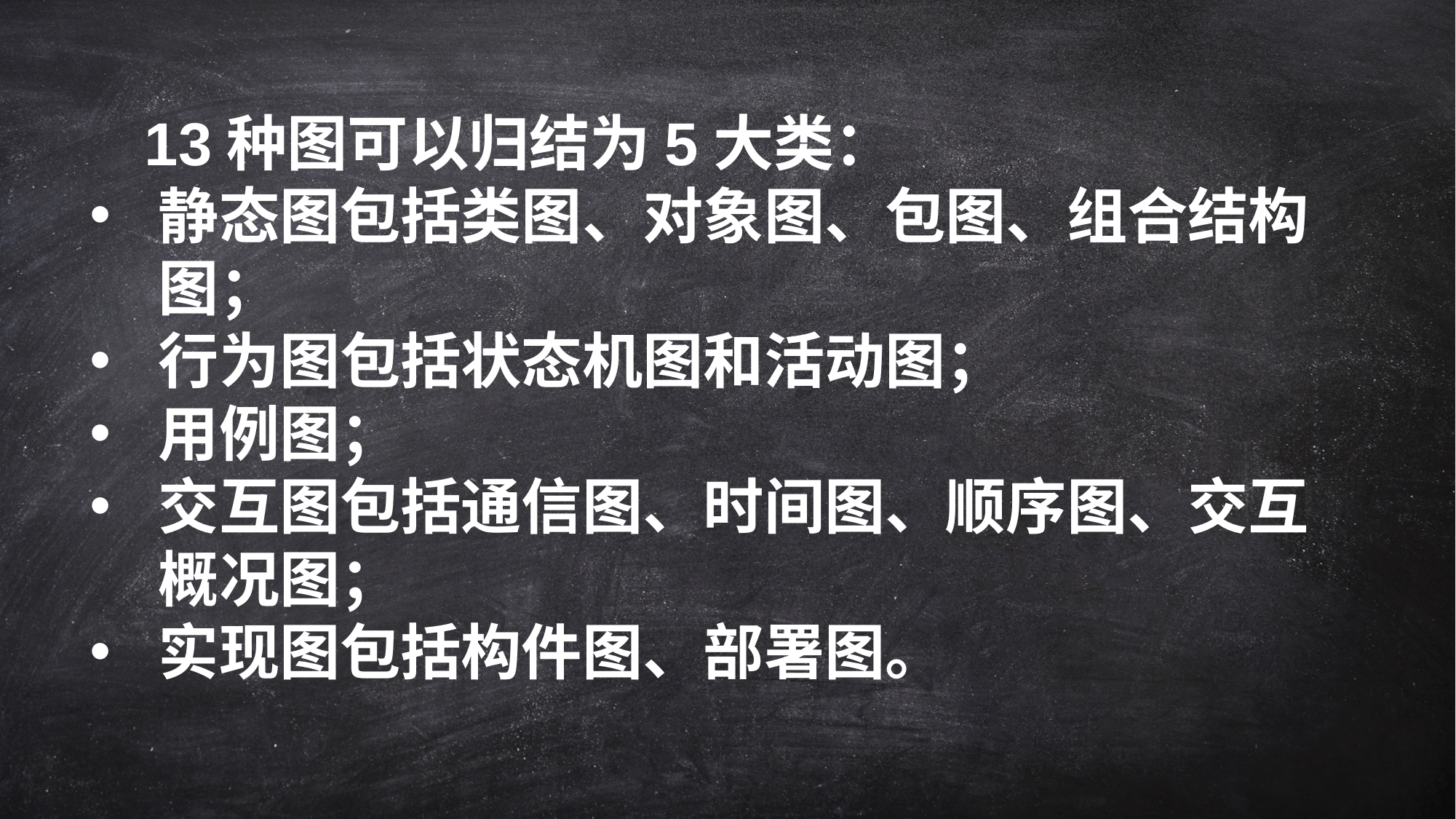

13种图可以归结为5大类：
静态图包括类图、对象图、包图、组合结构图；
行为图包括状态机图和活动图；
用例图；
交互图包括通信图、时间图、顺序图、交互概况图；
实现图包括构件图、部署图。